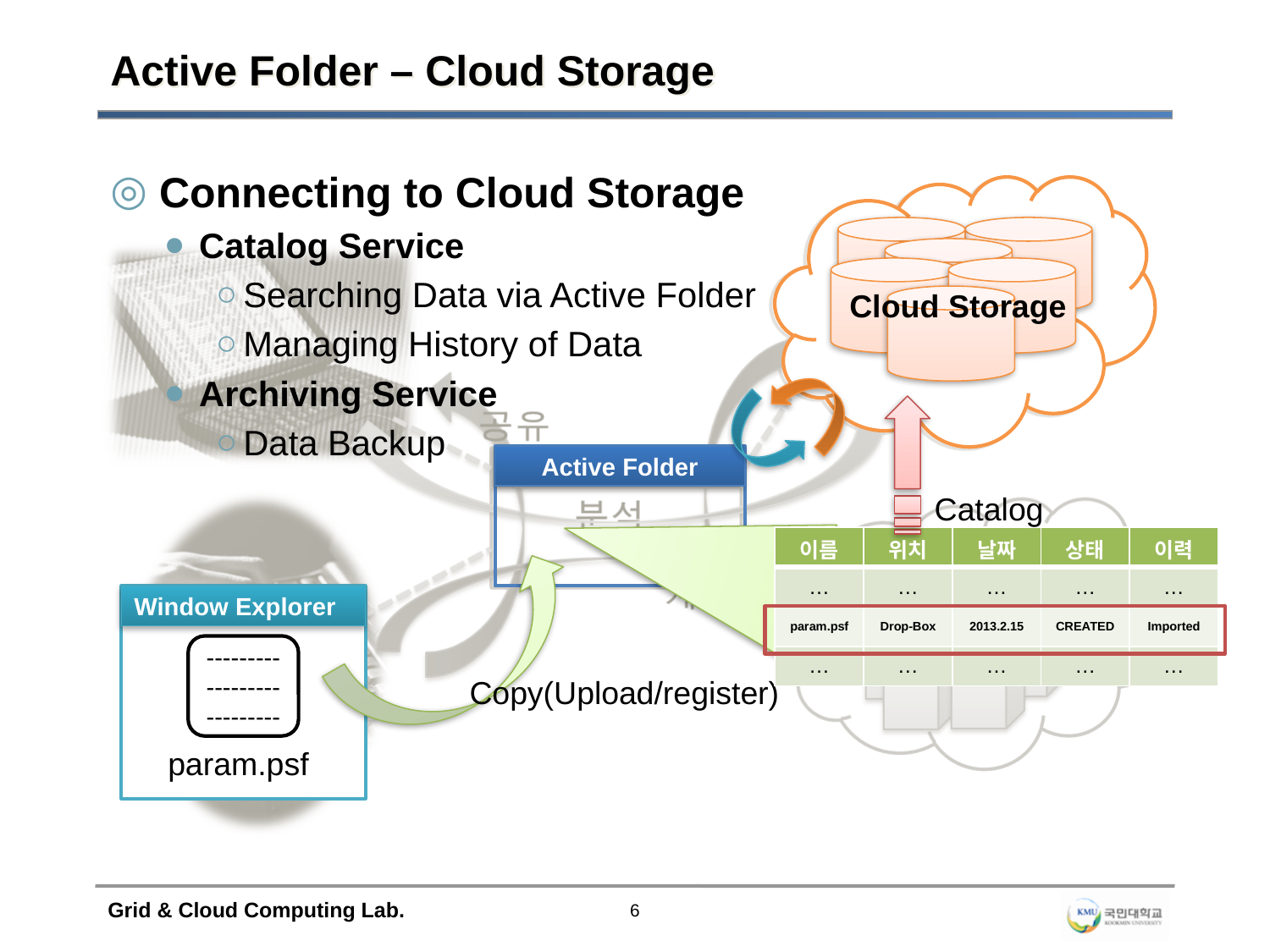

# Active Folder – Cloud Storage
 Connecting to Cloud Storage
 Catalog Service
Searching Data via Active Folder
Managing History of Data
 Archiving Service
Data Backup

Cloud Storage

Active Folder

Catalog
| 이름 | 위치 | 날짜 | 상태 | 이력 |
| --- | --- | --- | --- | --- |
| … | … | … | … | … |
| param.psf | Drop-Box | 2013.2.15 | CREATED | Imported |
| … | … | … | … | … |
Window Explorer

---------------------------
Copy(Upload/register)
param.psf
Grid & Cloud Computing Lab.
6